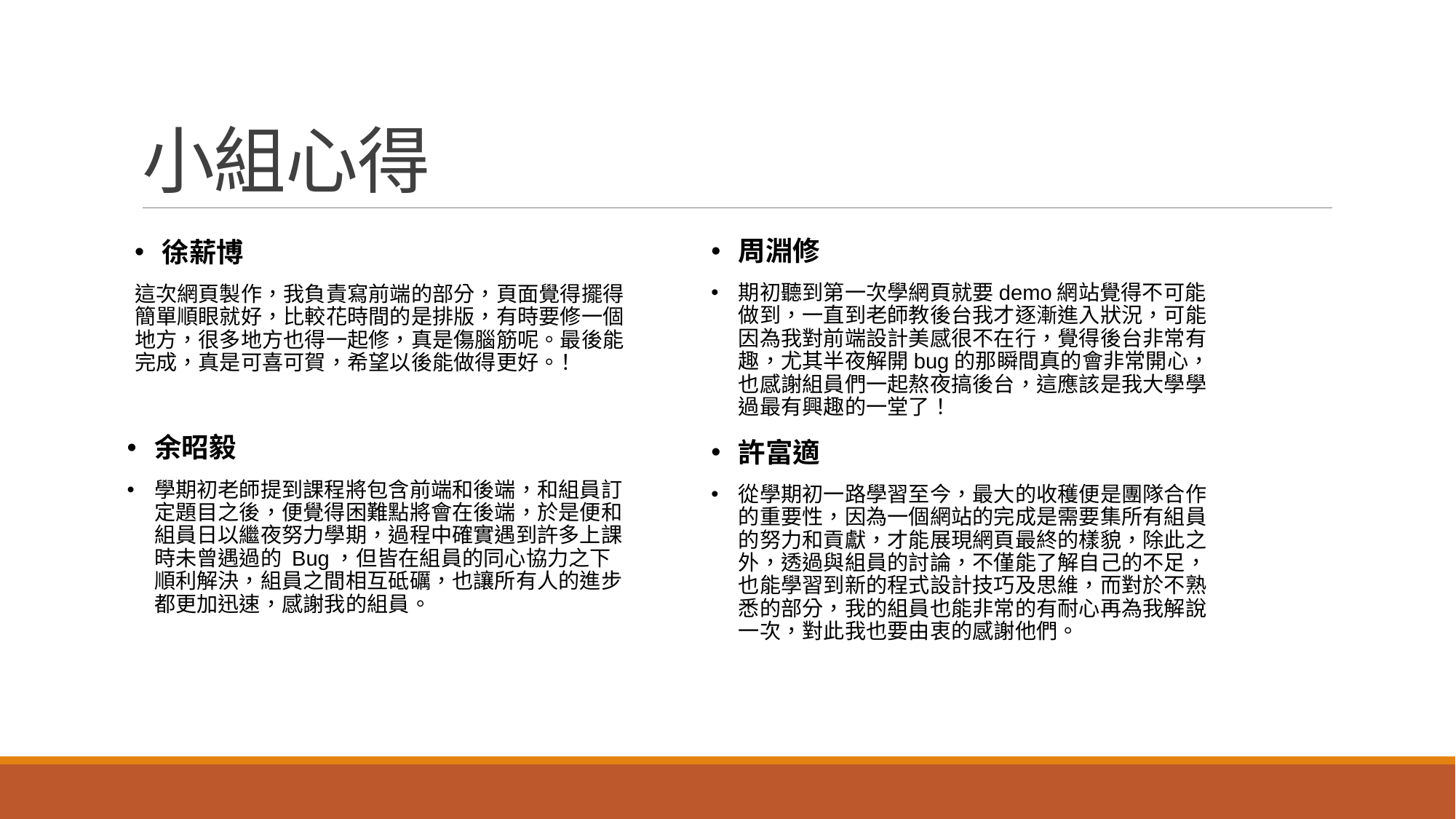

# 小組心得
周淵修
期初聽到第一次學網頁就要demo網站覺得不可能做到，一直到老師教後台我才逐漸進入狀況，可能因為我對前端設計美感很不在行，覺得後台非常有趣，尤其半夜解開bug的那瞬間真的會非常開心，也感謝組員們一起熬夜搞後台，這應該是我大學學過最有興趣的一堂了！
徐薪博
這次網頁製作，我負責寫前端的部分，頁面覺得擺得簡單順眼就好，比較花時間的是排版，有時要修一個地方，很多地方也得一起修，真是傷腦筋呢。最後能完成，真是可喜可賀，希望以後能做得更好。！
余昭毅
學期初老師提到課程將包含前端和後端，和組員訂定題目之後，便覺得困難點將會在後端，於是便和組員日以繼夜努力學期，過程中確實遇到許多上課時未曾遇過的 Bug，但皆在組員的同心協力之下順利解決，組員之間相互砥礪，也讓所有人的進步都更加迅速，感謝我的組員。
許富適
從學期初一路學習至今，最大的收穫便是團隊合作的重要性，因為一個網站的完成是需要集所有組員的努力和貢獻，才能展現網頁最終的樣貌，除此之外，透過與組員的討論，不僅能了解自己的不足，也能學習到新的程式設計技巧及思維，而對於不熟悉的部分，我的組員也能非常的有耐心再為我解說一次，對此我也要由衷的感謝他們。